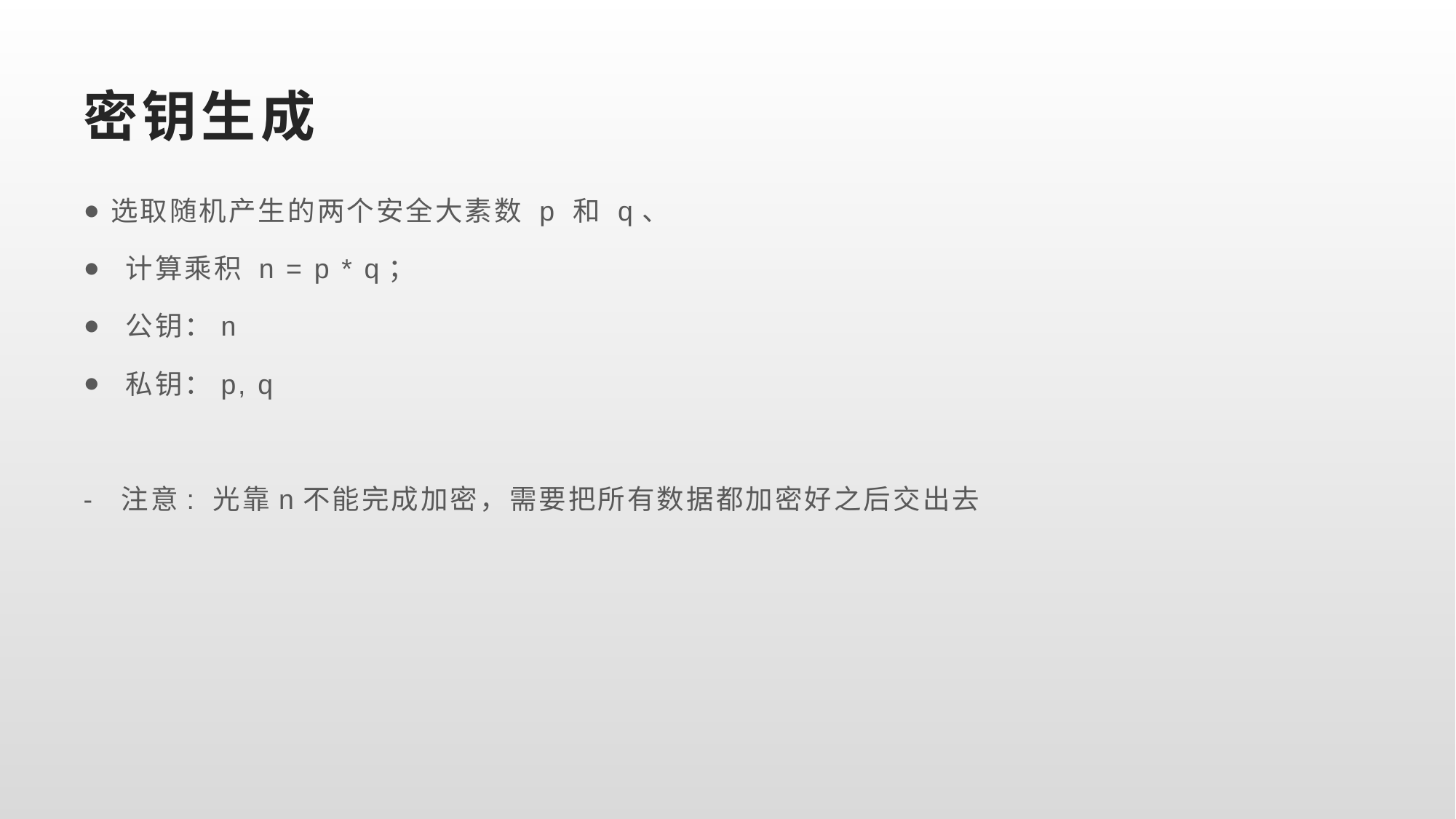

# 密钥生成
选取随机产生的两个安全大素数 p 和 q、
 计算乘积 n = p * q；
 公钥：n
 私钥：p, q

-  注意: 光靠n不能完成加密，需要把所有数据都加密好之后交出去